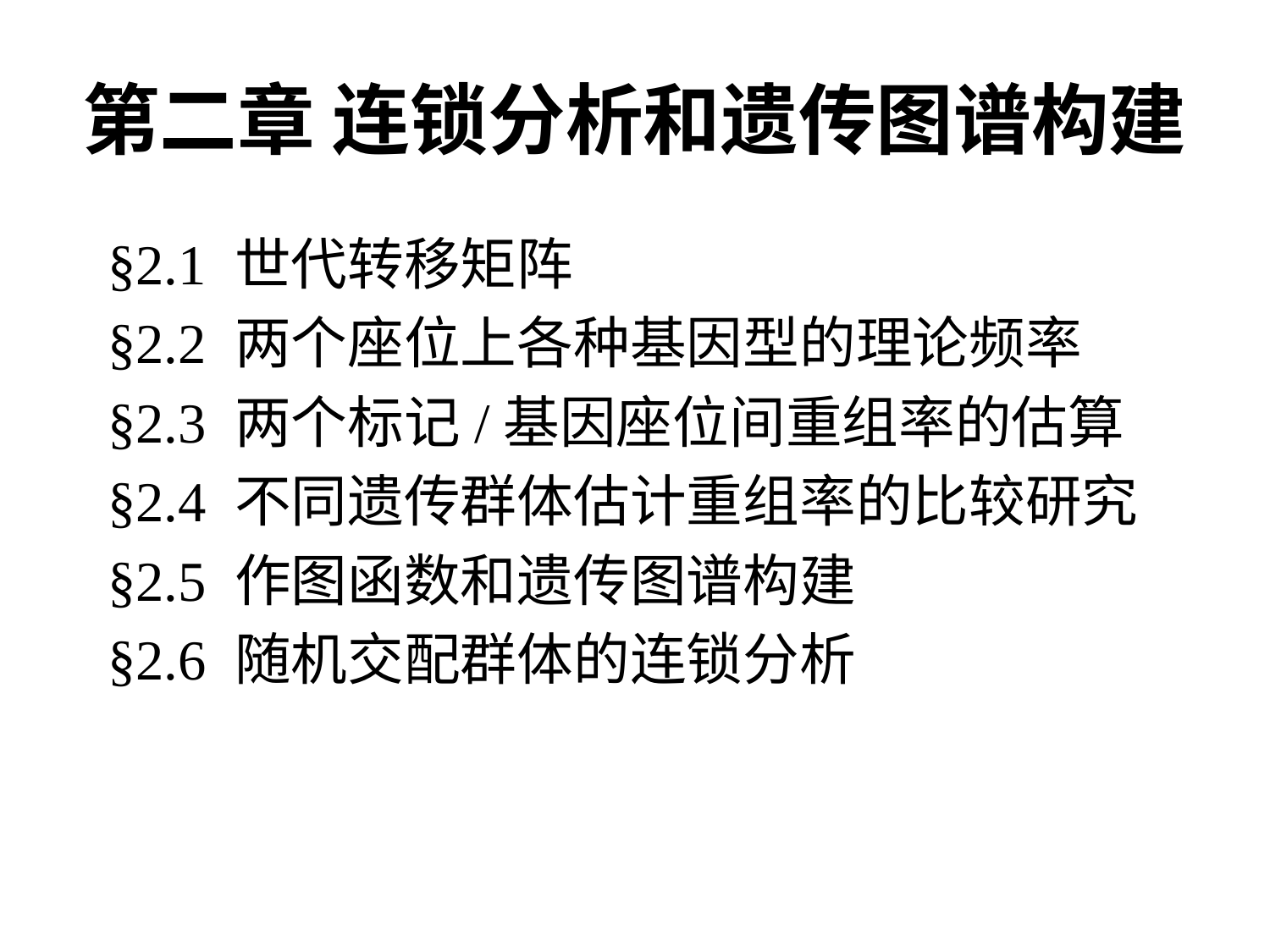

# 第二章 连锁分析和遗传图谱构建
§2.1 世代转移矩阵
§2.2 两个座位上各种基因型的理论频率
§2.3 两个标记/基因座位间重组率的估算
§2.4 不同遗传群体估计重组率的比较研究
§2.5 作图函数和遗传图谱构建
§2.6 随机交配群体的连锁分析